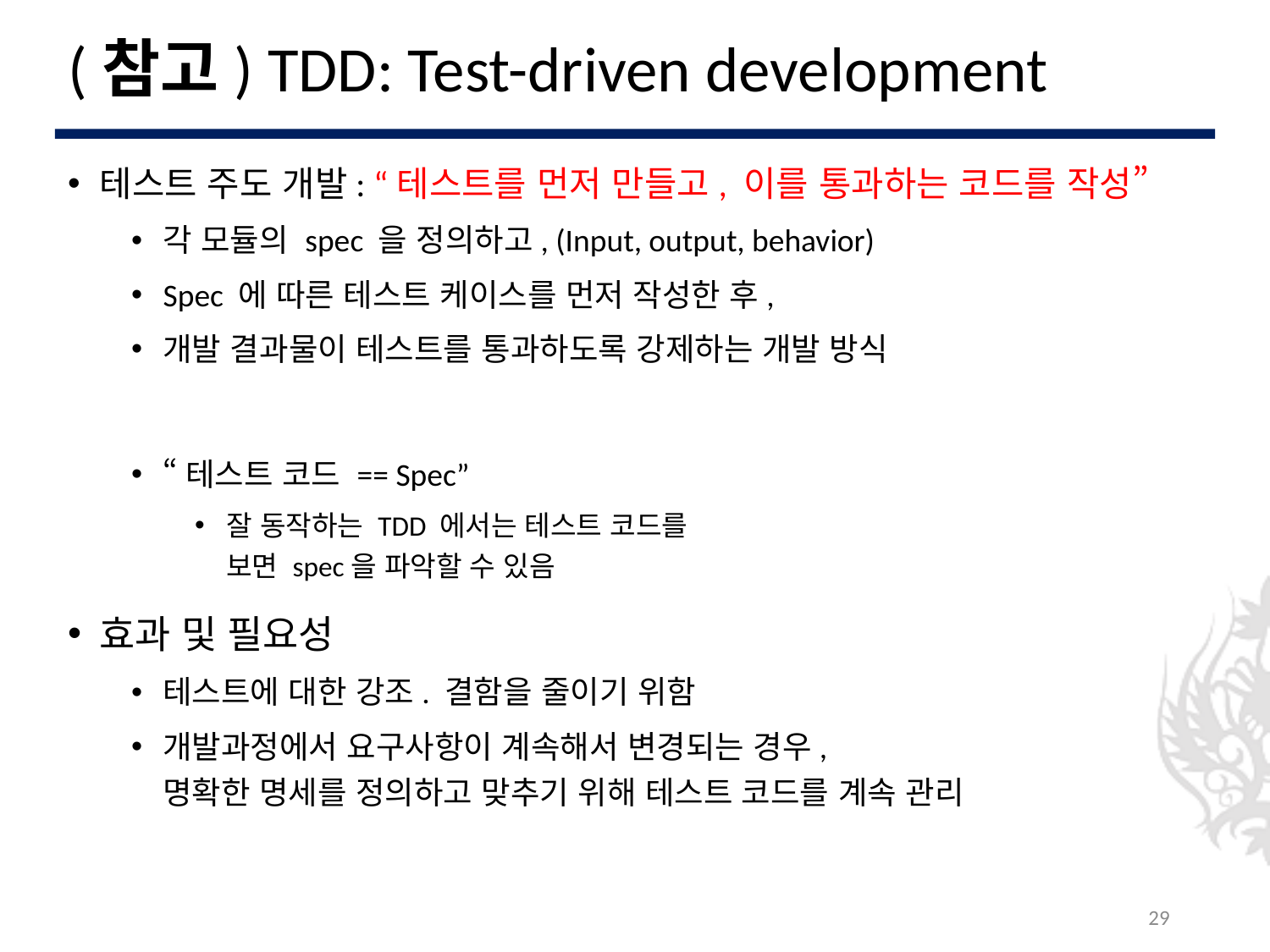

# (참고) TDD: Test-driven development
테스트 주도 개발: “테스트를 먼저 만들고, 이를 통과하는 코드를 작성”
각 모듈의 spec 을 정의하고, (Input, output, behavior)
Spec 에 따른 테스트 케이스를 먼저 작성한 후,
개발 결과물이 테스트를 통과하도록 강제하는 개발 방식

“테스트 코드 == Spec”
잘 동작하는 TDD 에서는 테스트 코드를
보면 spec을 파악할 수 있음
효과 및 필요성
테스트에 대한 강조. 결함을 줄이기 위함
개발과정에서 요구사항이 계속해서 변경되는 경우,
명확한 명세를 정의하고 맞추기 위해 테스트 코드를 계속 관리
29